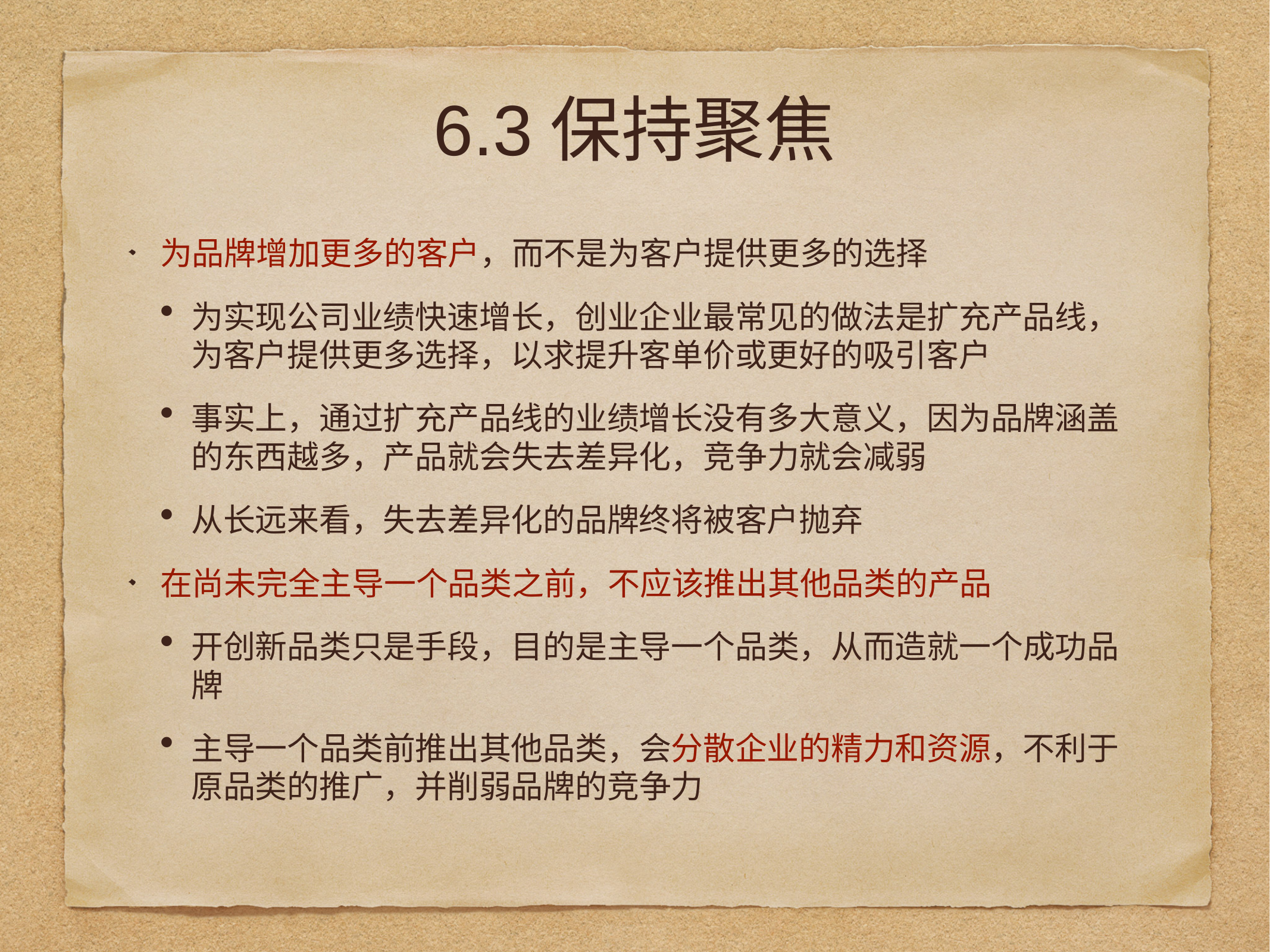

# 6.3保持聚焦
为品牌增加更多的客户，而不是为客户提供更多的选择
为实现公司业绩快速增长，创业企业最常见的做法是扩充产品线，为客户提供更多选择，以求提升客单价或更好的吸引客户
事实上，通过扩充产品线的业绩增长没有多大意义，因为品牌涵盖的东西越多，产品就会失去差异化，竞争力就会减弱
从长远来看，失去差异化的品牌终将被客户抛弃
在尚未完全主导一个品类之前，不应该推出其他品类的产品
开创新品类只是手段，目的是主导一个品类，从而造就一个成功品牌
主导一个品类前推出其他品类，会分散企业的精力和资源，不利于原品类的推广，并削弱品牌的竞争力